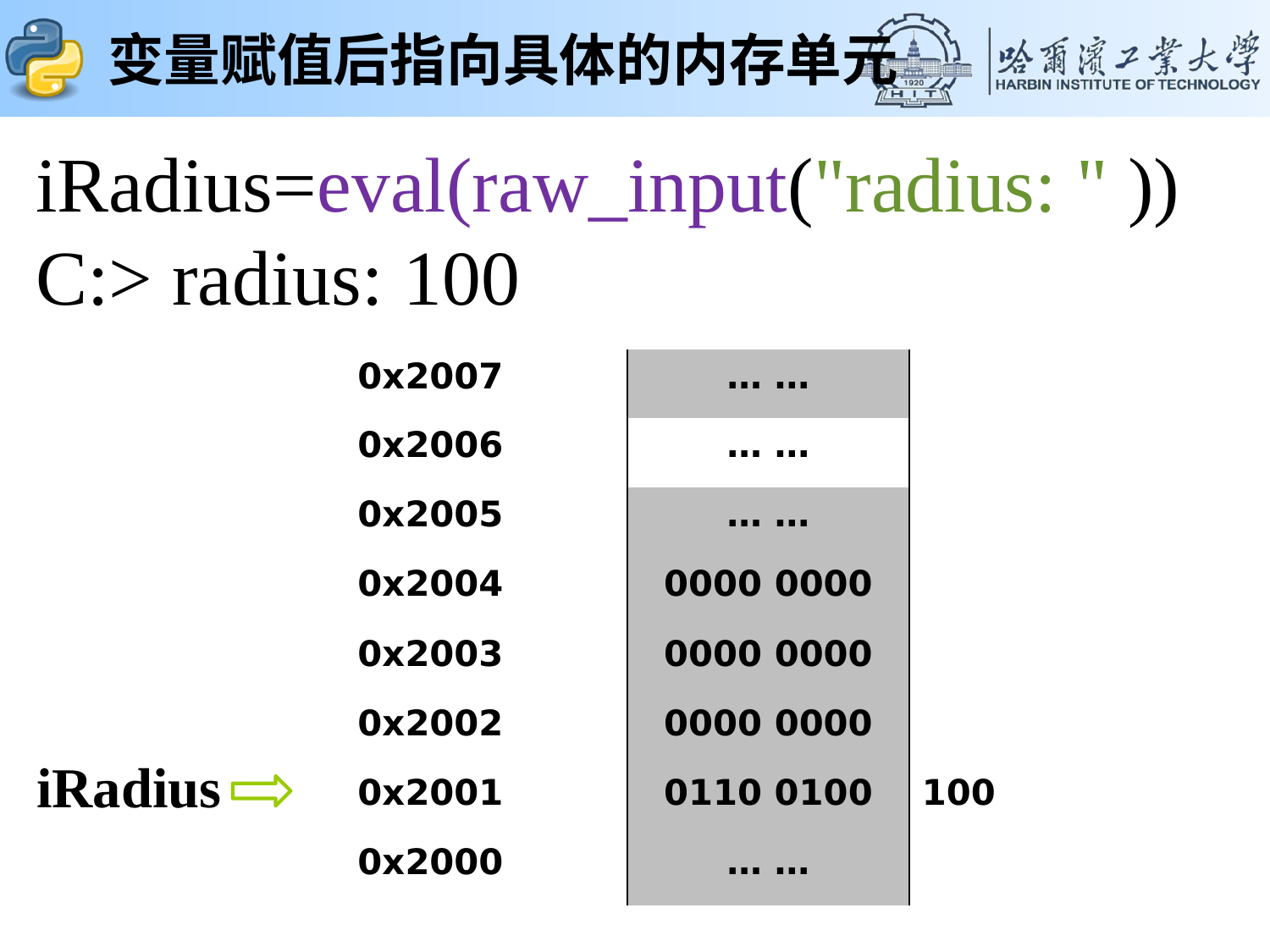

# 变量赋值后指向具体的内存单元
iRadius=eval(raw_input("radius: " ))
C:> radius: 100

| 0x2007 | … … |  |
| --- | --- | --- |
| 0x2006 | … … |  |
| 0x2005 | … … |  |
| 0x2004 | 0000 0000 |  |
| 0x2003 | 0000 0000 |  |
| 0x2002 | 0000 0000 |  |
| 0x2001 | 0110 0100 | 100 |
| 0x2000 | … … |  |
iRadius